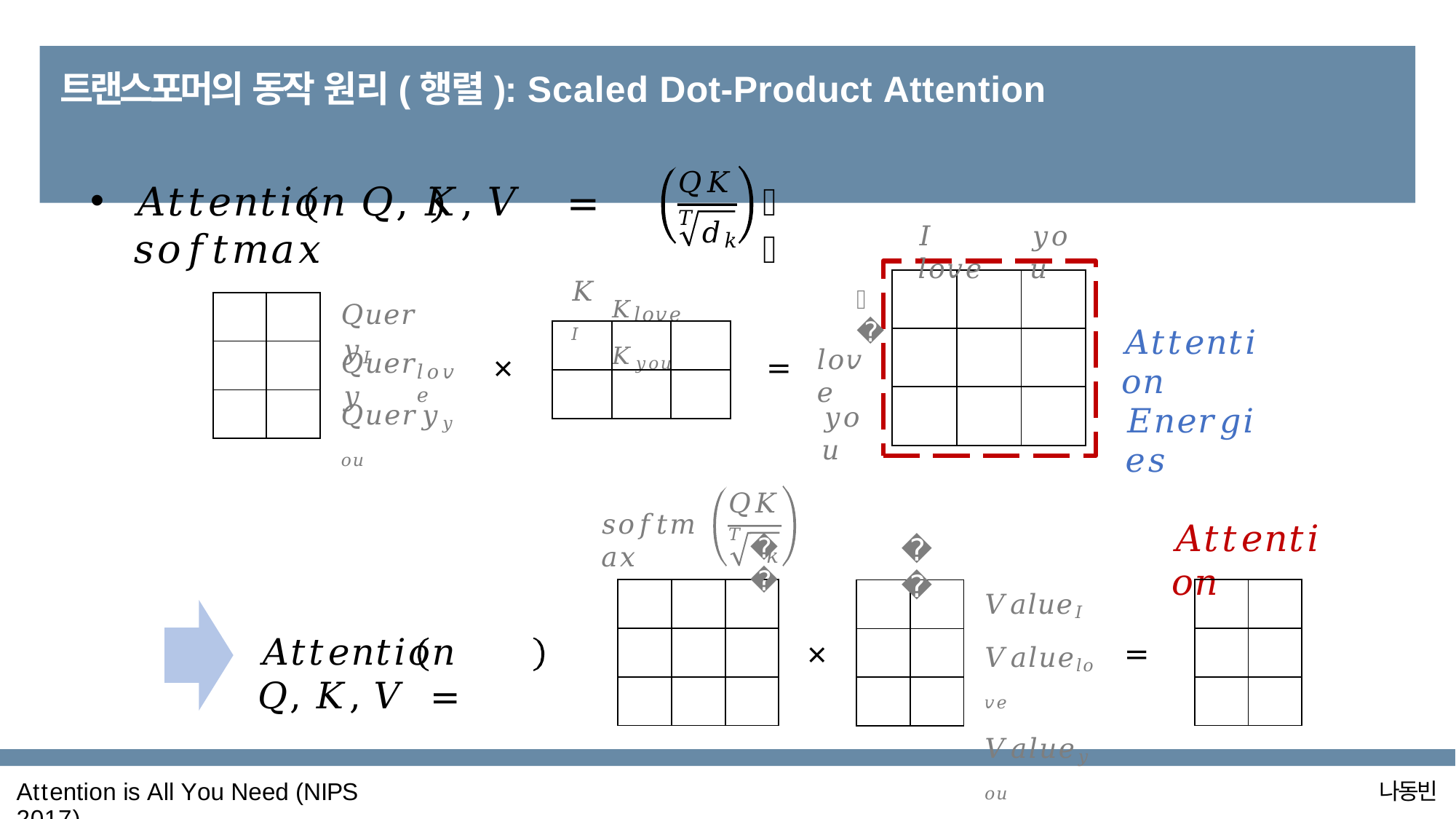

# 트랜스포머의 동작 원리(행렬): Scaled Dot-Product Attention
𝑄𝐾𝑇

𝐴𝑡𝑡𝑒𝑛𝑡𝑖𝑜𝑛	𝑄, 𝐾, 𝑉	= 𝑠𝑜𝑓𝑡𝑚𝑎𝑥
𝑉

𝑑𝑘

𝐼	𝑙𝑜𝑣𝑒
𝑦𝑜𝑢

|  |  |  |
| --- | --- | --- |
|  |  |  |
|  |  |  |
𝐾𝐼
𝐾𝑙𝑜𝑣𝑒 𝐾𝑦𝑜𝑢
𝐼
|  |  |
| --- | --- |
|  |  |
|  |  |
𝑄𝑢𝑒𝑟𝑦𝐼
𝐴𝑡𝑡𝑒𝑛𝑡𝑖𝑜𝑛
𝐸𝑛𝑒𝑟𝑔𝑖𝑒𝑠
|  |  |  |
| --- | --- | --- |
|  |  |  |
𝑙𝑜𝑣𝑒
𝑄𝑢𝑒𝑟𝑦
×
=
𝑙𝑜𝑣𝑒
𝑄𝑢𝑒𝑟𝑦𝑦𝑜𝑢
𝑦𝑜𝑢
𝑄𝐾𝑇

𝑠𝑜𝑓𝑡𝑚𝑎𝑥
𝐴𝑡𝑡𝑒𝑛𝑡𝑖𝑜𝑛
𝑑
𝑉

𝑘
𝑉𝑎𝑙𝑢𝑒𝐼
𝑉𝑎𝑙𝑢𝑒𝑙𝑜𝑣𝑒
𝑉𝑎𝑙𝑢𝑒𝑦𝑜𝑢
|  |  |  |
| --- | --- | --- |
|  |  |  |
|  |  |  |
|  |  |
| --- | --- |
|  |  |
|  |  |
|  |  |
| --- | --- |
|  |  |
|  |  |

𝐴𝑡𝑡𝑒𝑛𝑡𝑖𝑜𝑛	𝑄, 𝐾, 𝑉	=
×
=

Attention is All You Need (NIPS 2017)
나동빈